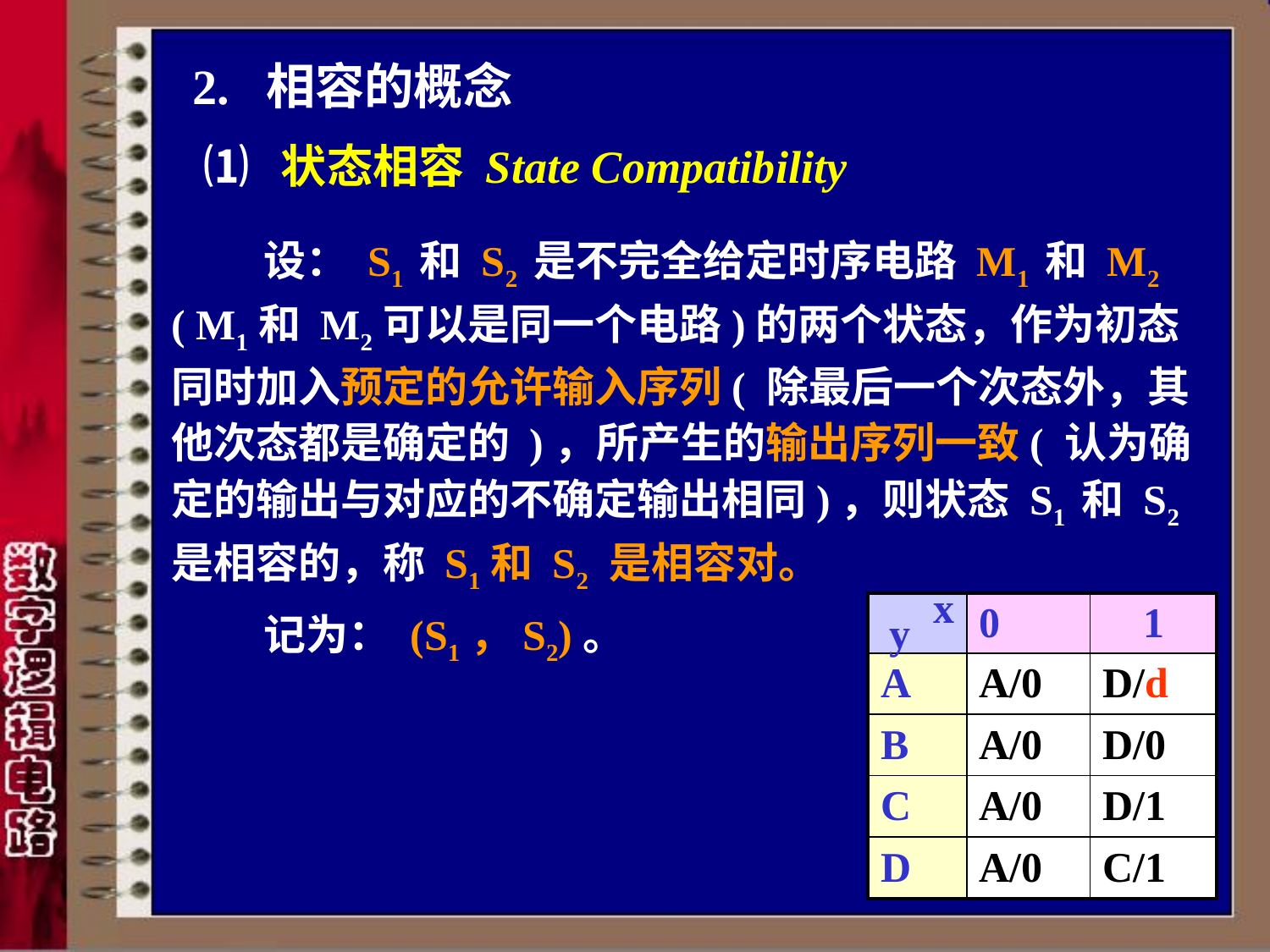

# 2.  相容的概念
⑴  状态相容 State Compatibility
设： S1 和 S2 是不完全给定时序电路 M1 和 M2 ( M1和 M2可以是同一个电路)的两个状态，作为初态同时加入预定的允许输入序列( 除最后一个次态外，其他次态都是确定的 )，所产生的输出序列一致( 认为确定的输出与对应的不确定输出相同)，则状态 S1 和 S2 是相容的，称 S1和 S2 是相容对。
记为： (S1，S2)。
x
y
|  | 0 | 1 |
| --- | --- | --- |
| A | A/0 | D/d |
| B | A/0 | D/0 |
| C | A/0 | D/1 |
| D | A/0 | C/1 |